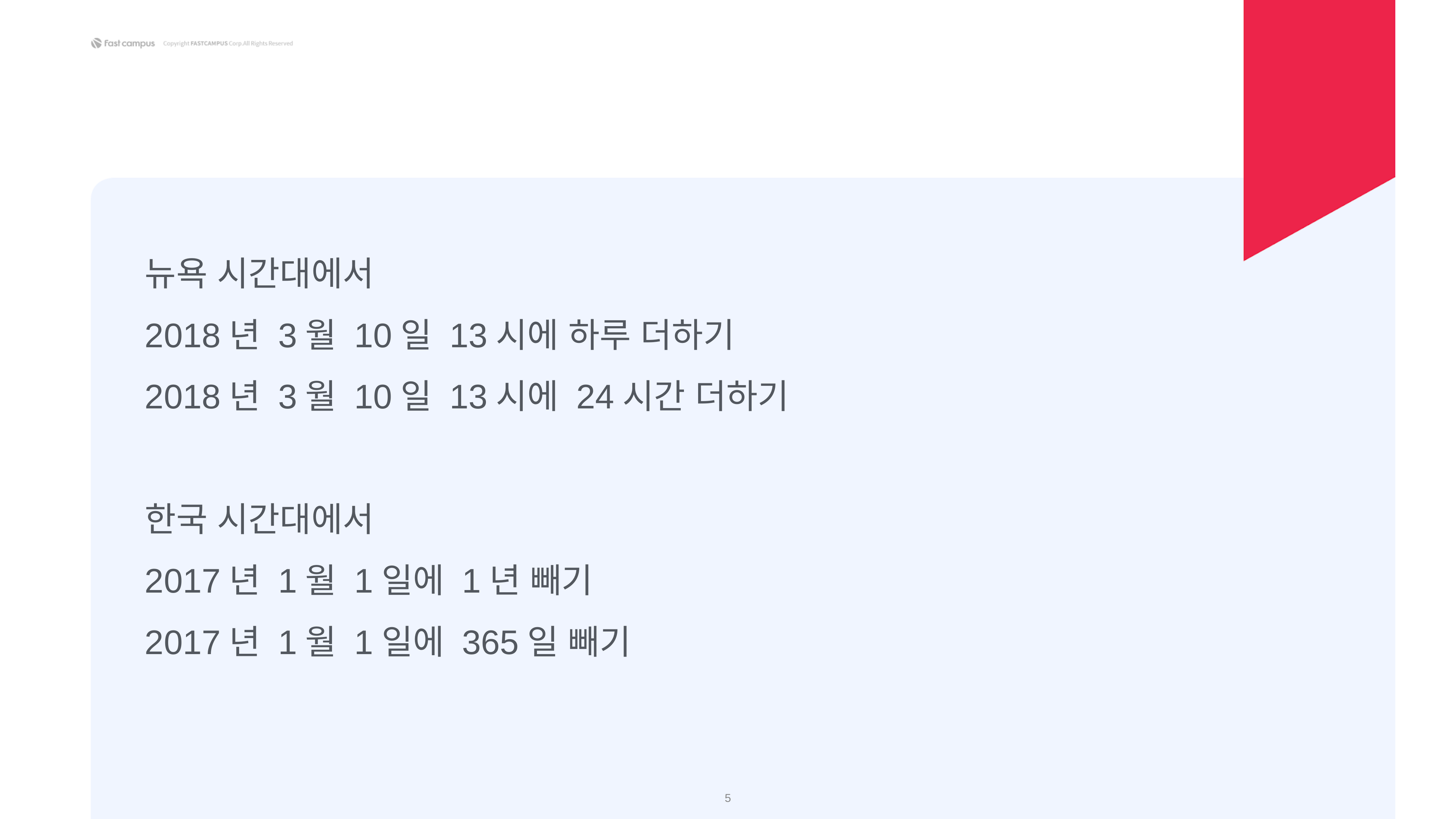

뉴욕 시간대에서
2018년 3월 10일 13시에 하루 더하기
2018년 3월 10일 13시에 24시간 더하기

한국 시간대에서
2017년 1월 1일에 1년 빼기
2017년 1월 1일에 365일 빼기
5